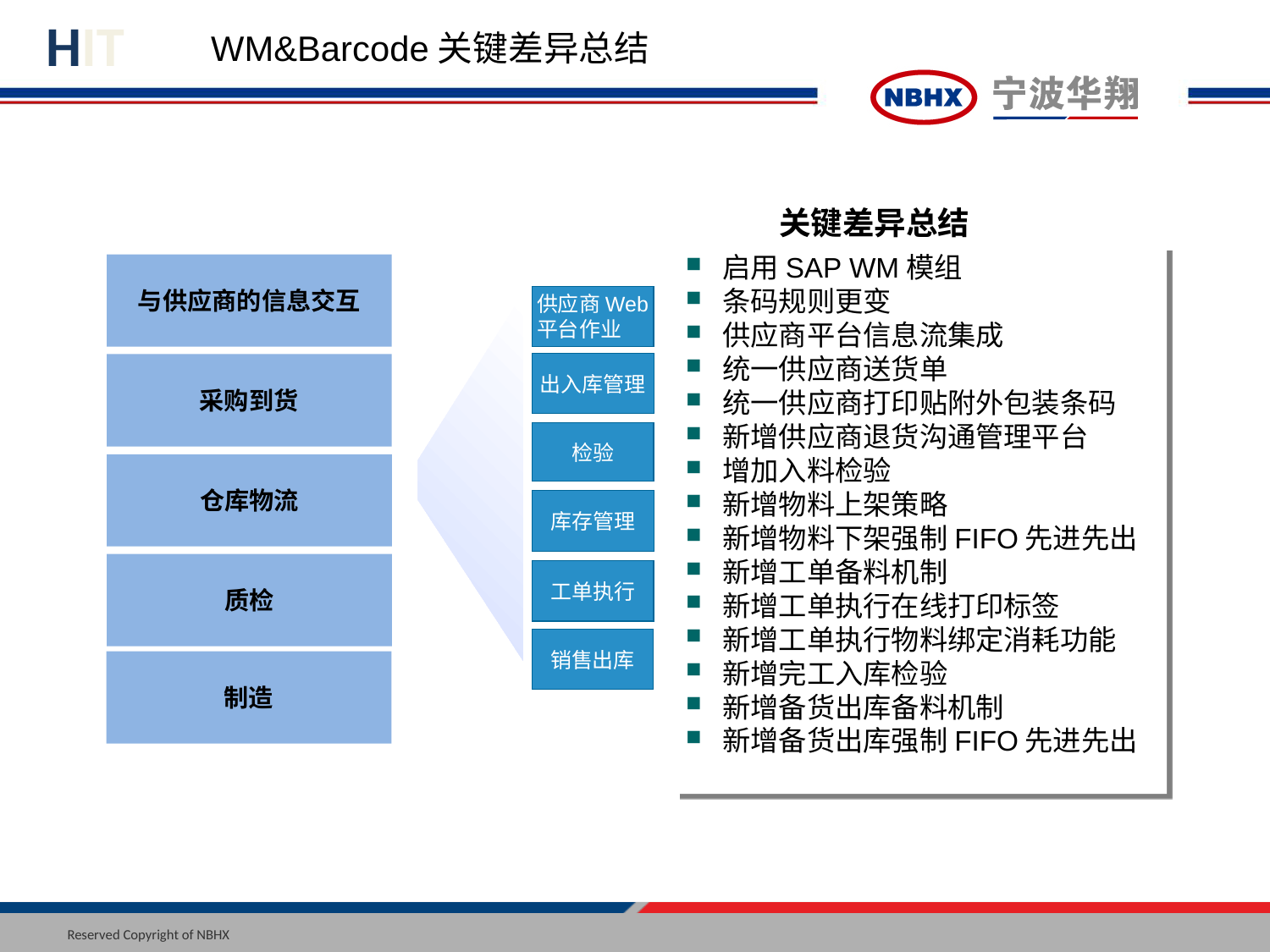

WM&Barcode关键差异总结
关键差异总结
启用SAP WM模组
条码规则更变
供应商平台信息流集成
统一供应商送货单
统一供应商打印贴附外包装条码
新增供应商退货沟通管理平台
增加入料检验
新增物料上架策略
新增物料下架强制FIFO先进先出
新增工单备料机制
新增工单执行在线打印标签
新增工单执行物料绑定消耗功能
新增完工入库检验
新增备货出库备料机制
新增备货出库强制FIFO先进先出

与供应商的信息交互
供应商Web
平台作业

出入库管理
检验

库存管理
工单执行
销售出库
采购到货
仓库物流
质检
制造